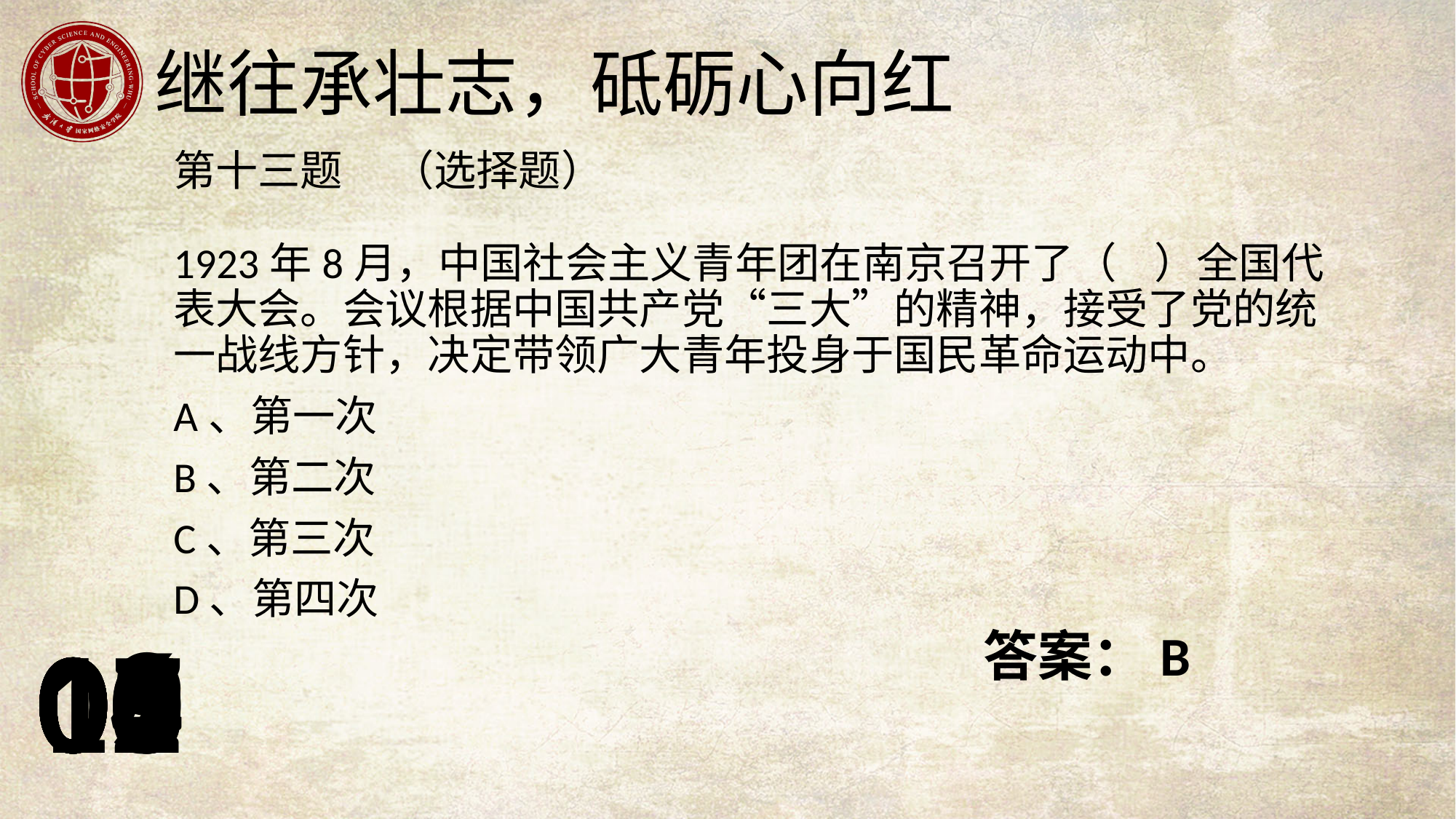

第十三题	（选择题）
1923年8月，中国社会主义青年团在南京召开了（    ）全国代表大会。会议根据中国共产党“三大”的精神，接受了党的统一战线方针，决定带领广大青年投身于国民革命运动中。
A、第一次
B、第二次
C、第三次
D、第四次
答案：B